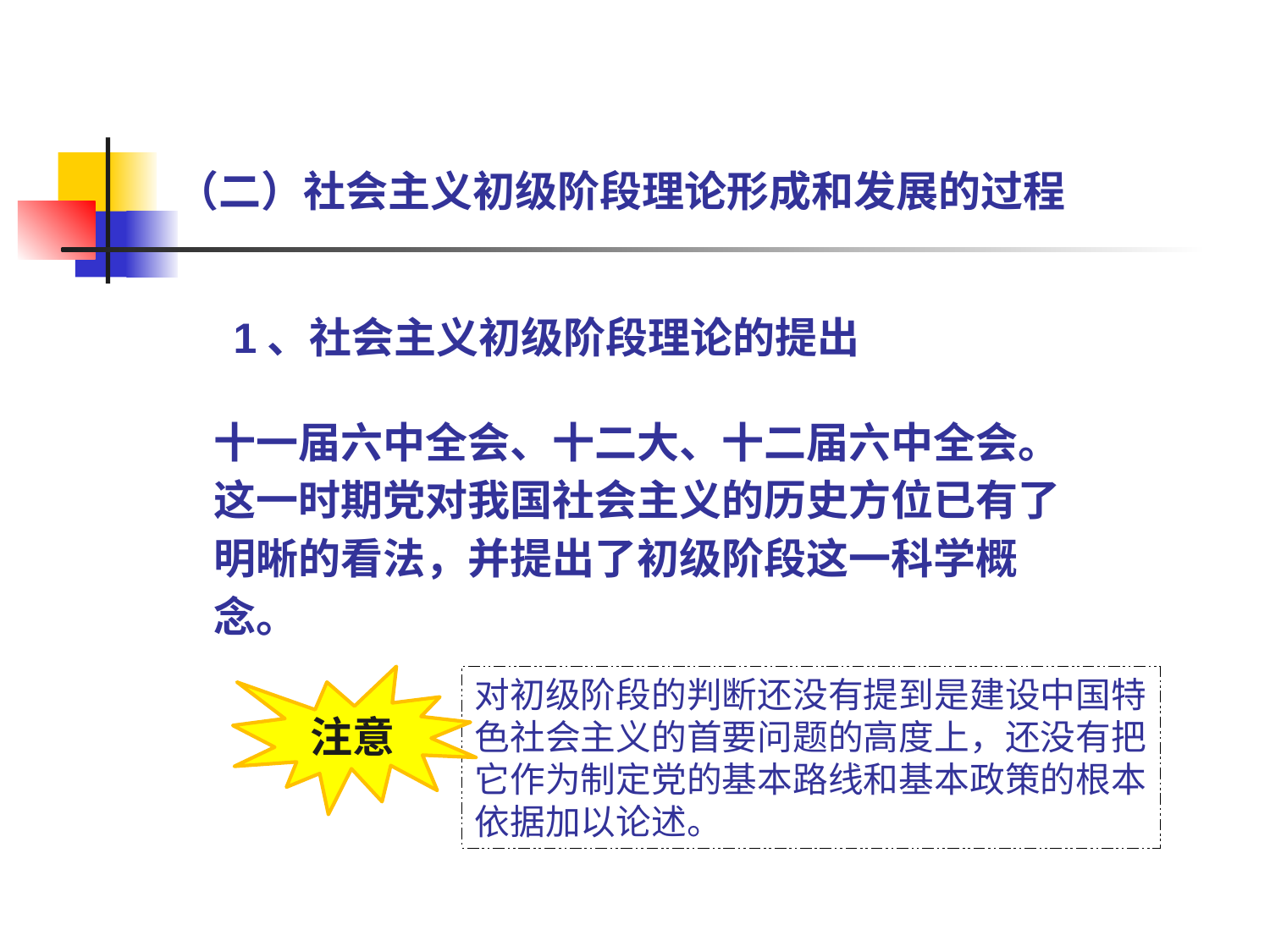

（二）社会主义初级阶段理论形成和发展的过程
1、社会主义初级阶段理论的提出
十一届六中全会、十二大、十二届六中全会。这一时期党对我国社会主义的历史方位已有了明晰的看法，并提出了初级阶段这一科学概念。
注意
对初级阶段的判断还没有提到是建设中国特色社会主义的首要问题的高度上，还没有把它作为制定党的基本路线和基本政策的根本依据加以论述。